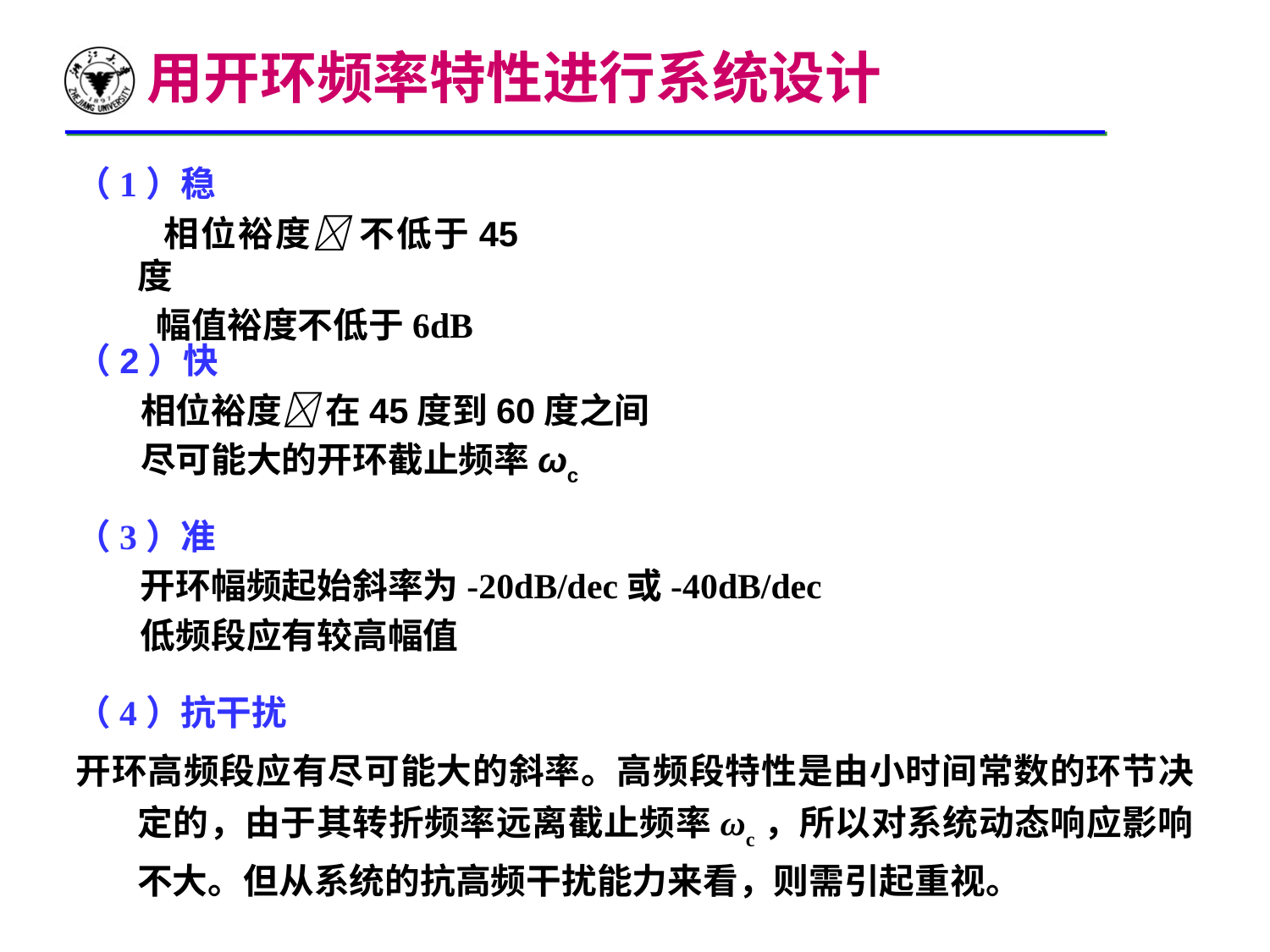

用开环频率特性进行系统设计
（1）稳
        相位裕度γ 不低于45度
         幅值裕度不低于6dB
（2）快
       相位裕度γ 在45度到60度之间
       尽可能大的开环截止频率ωc
（3）准
       开环幅频起始斜率为-20dB/dec或-40dB/dec
       低频段应有较高幅值
（4）抗干扰
开环高频段应有尽可能大的斜率。高频段特性是由小时间常数的环节决定的，由于其转折频率远离截止频率ωc，所以对系统动态响应影响不大。但从系统的抗高频干扰能力来看，则需引起重视。